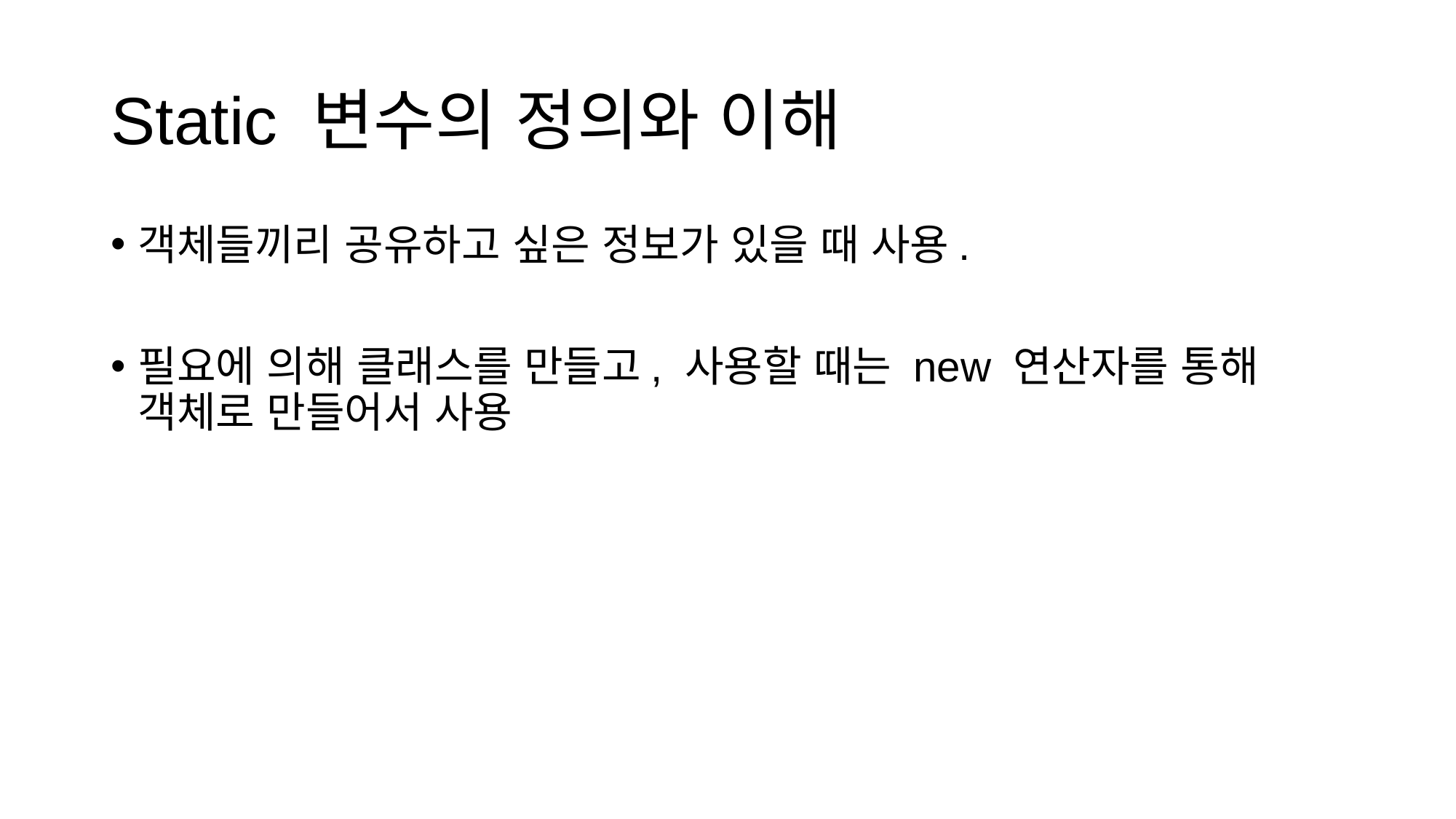

# Static 변수의 정의와 이해
객체들끼리 공유하고 싶은 정보가 있을 때 사용.

필요에 의해 클래스를 만들고, 사용할 때는 new 연산자를 통해 객체로 만들어서 사용